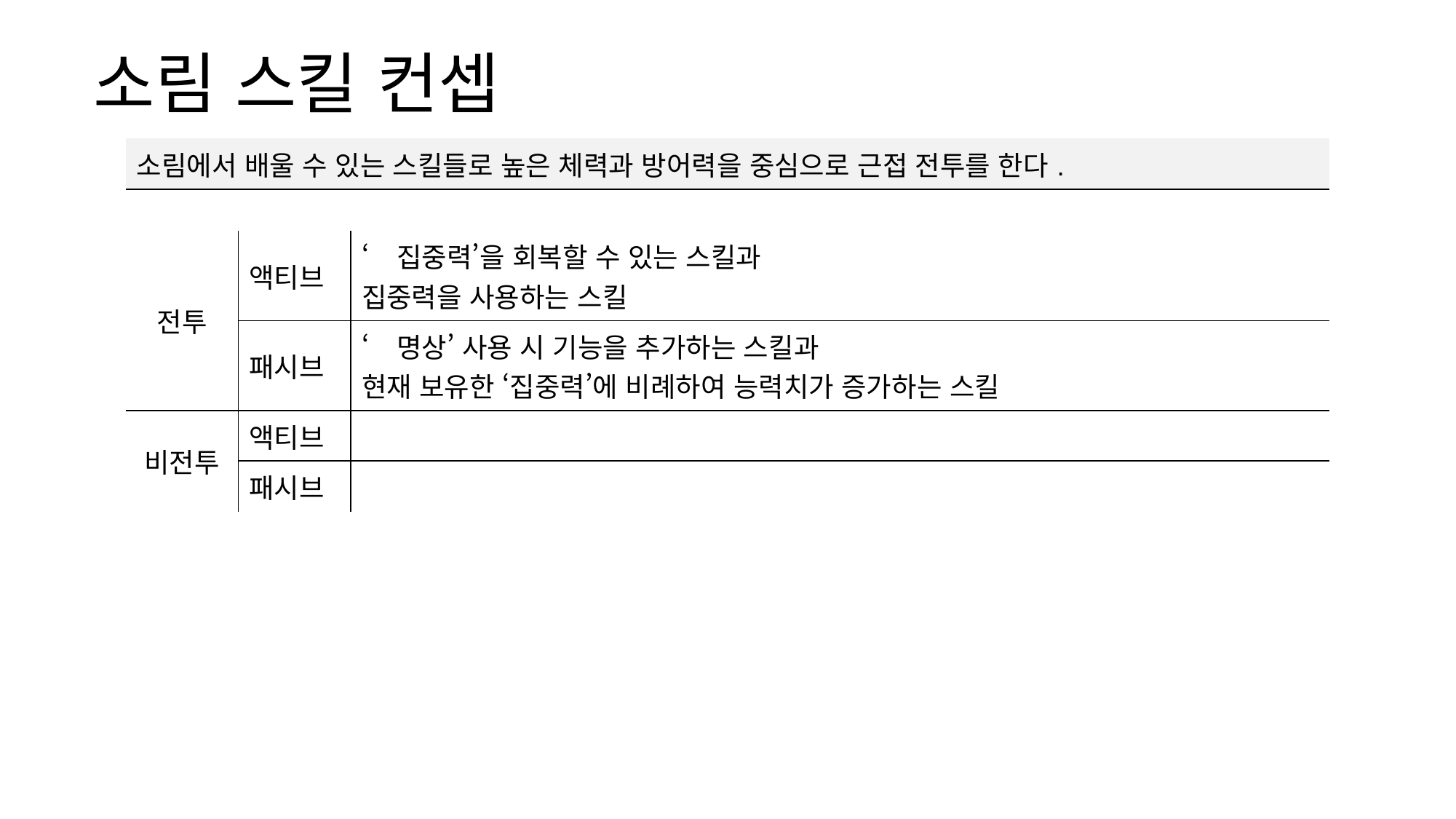

소림 스킬 컨셉
| 소림에서 배울 수 있는 스킬들로 높은 체력과 방어력을 중심으로 근접 전투를 한다. |  |  |
| --- | --- | --- |
|  |  |  |
| 전투 | 액티브 | ‘집중력’을 회복할 수 있는 스킬과 집중력을 사용하는 스킬 |
|  | 패시브 | ‘명상’ 사용 시 기능을 추가하는 스킬과 현재 보유한 ‘집중력’에 비례하여 능력치가 증가하는 스킬 |
| 비전투 | 액티브 |  |
|  | 패시브 |  |